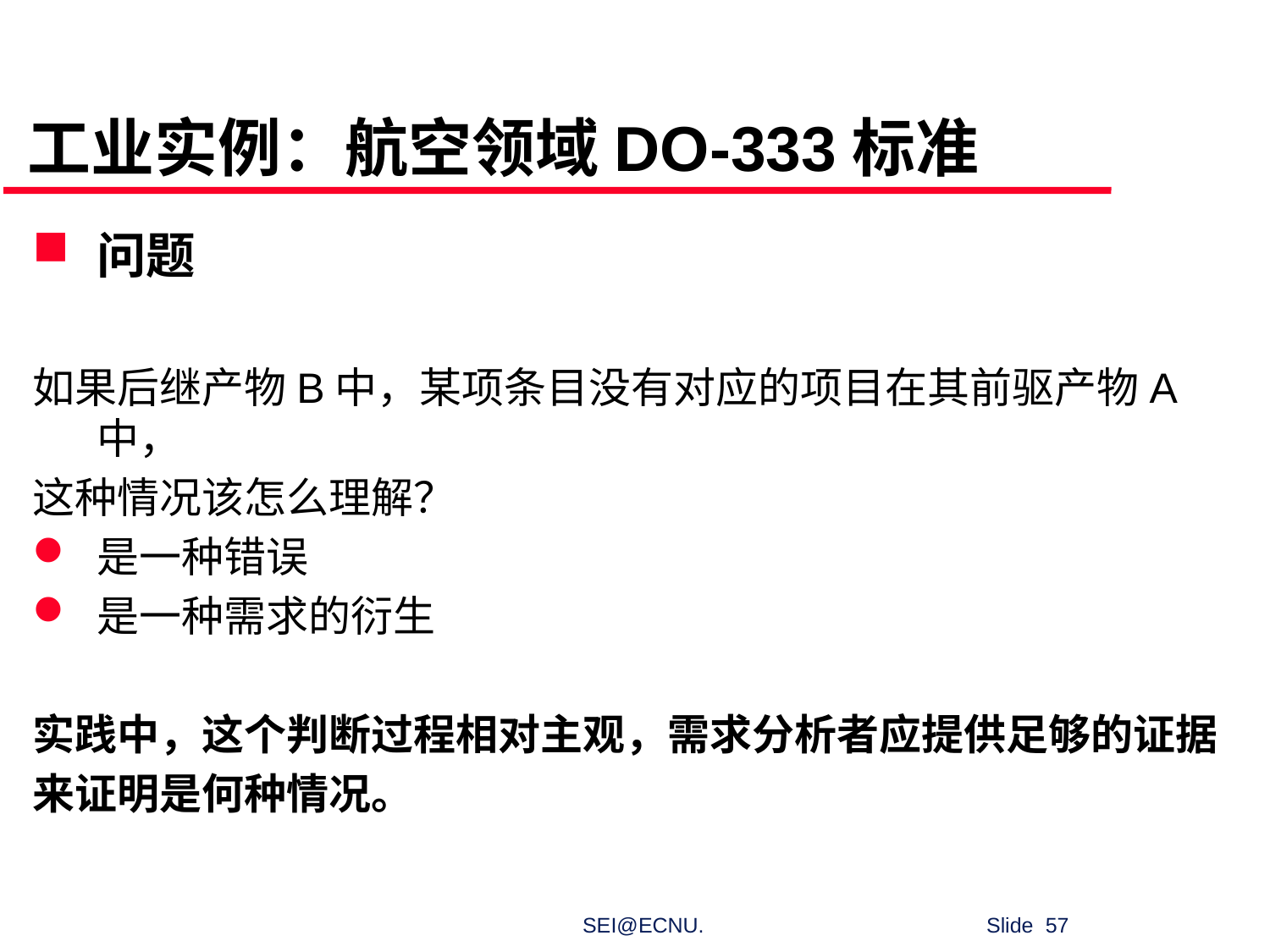

工业实例：航空领域DO-333标准
问题

如果后继产物B中，某项条目没有对应的项目在其前驱产物A中，
这种情况该怎么理解？
是一种错误
是一种需求的衍生

实践中，这个判断过程相对主观，需求分析者应提供足够的证据
来证明是何种情况。